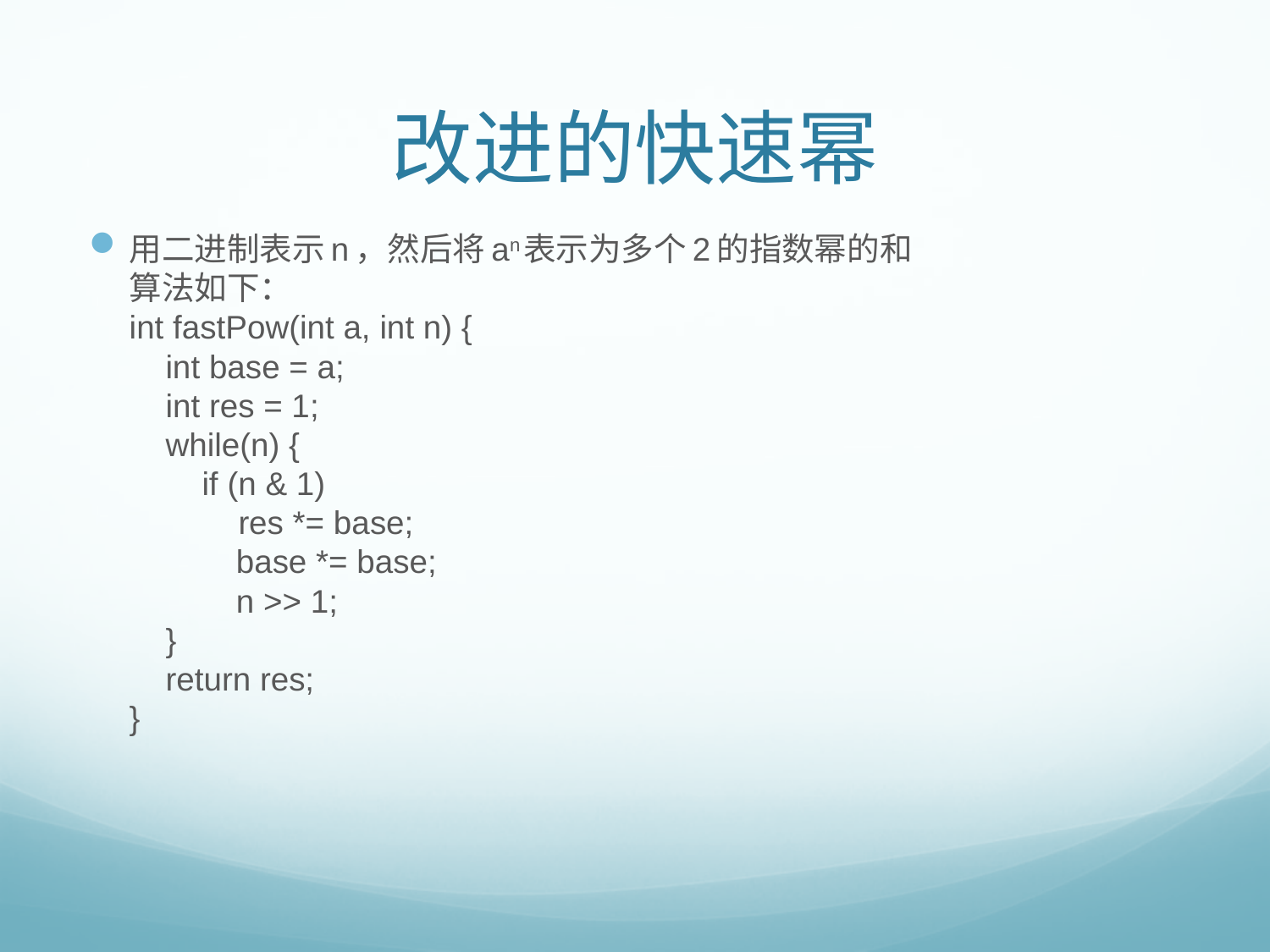

# 改进的快速幂
用二进制表示n，然后将an表示为多个2的指数幂的和
算法如下：
int fastPow(int a, int n) {
    int base = a;
    int res = 1;
    while(n) {
        if (n & 1)
            res *= base;
	 base *= base;
	 n >> 1;
    }
    return res;
}